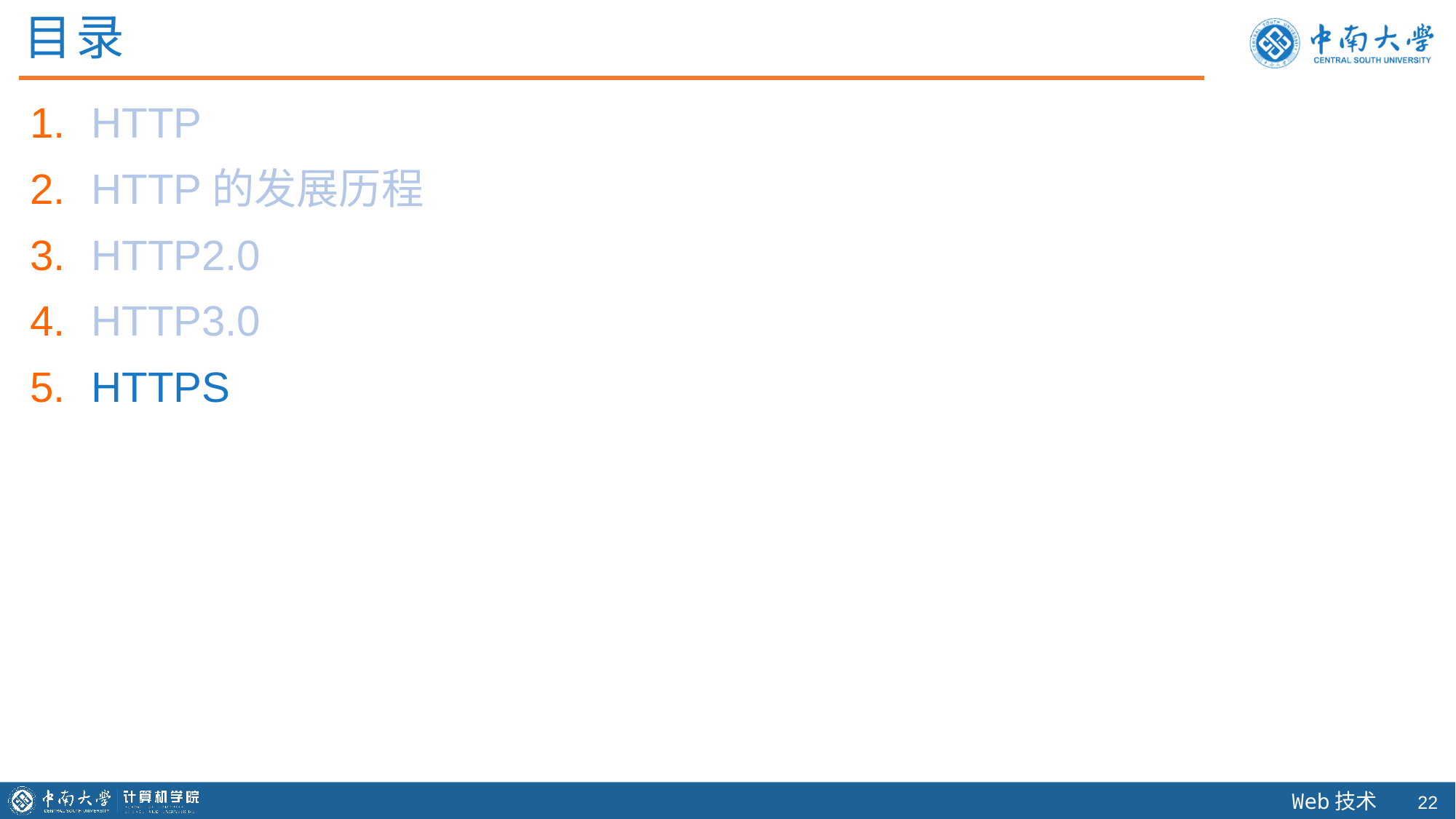

目录
HTTP
HTTP的发展历程
HTTP2.0
HTTP3.0
HTTPS

22